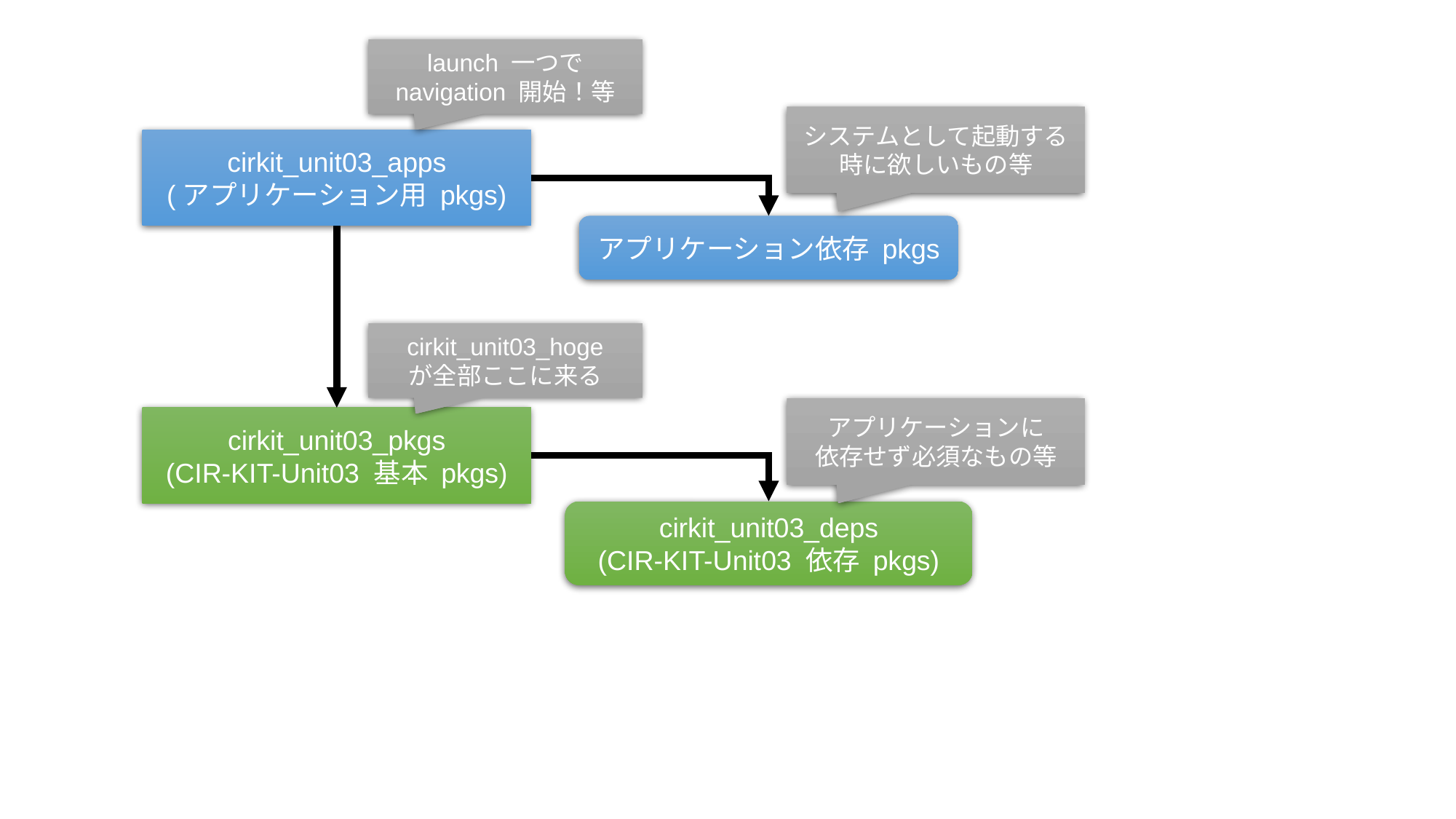

launch 一つで
navigation 開始！等
システムとして起動する時に欲しいもの等
cirkit_unit03_apps
(アプリケーション用 pkgs)
アプリケーション依存 pkgs
cirkit_unit03_hoge
が全部ここに来る
アプリケーションに
依存せず必須なもの等
cirkit_unit03_pkgs
(CIR-KIT-Unit03 基本 pkgs)
cirkit_unit03_deps
(CIR-KIT-Unit03 依存 pkgs)